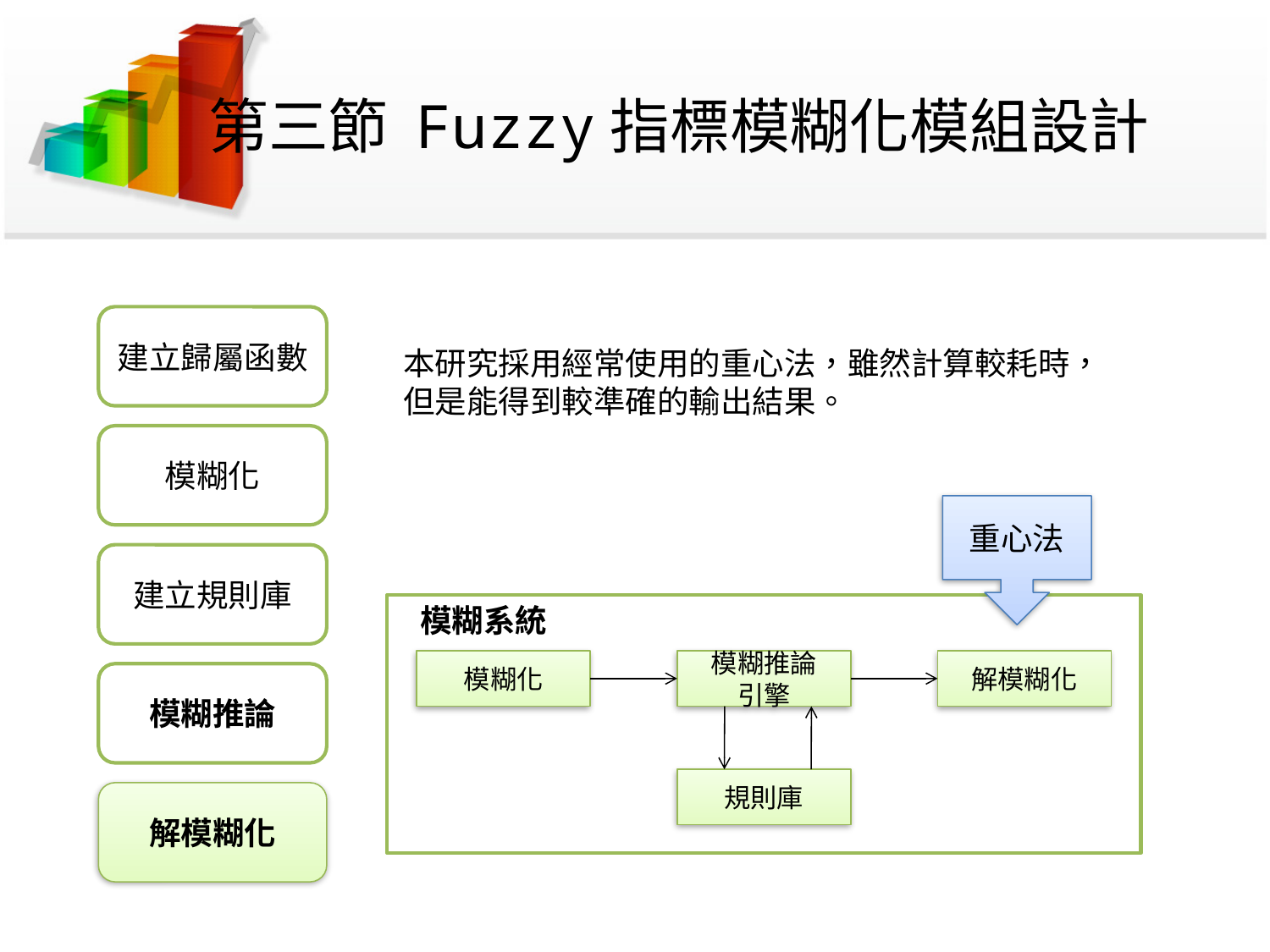

# 第三節 Fuzzy指標模糊化模組設計
建立歸屬函數
本研究採用經常使用的重心法，雖然計算較耗時，
但是能得到較準確的輸出結果。
模糊化

重心法

建立規則庫

模糊系統
模糊化
模糊推論
引擎
解模糊化
規則庫
模糊推論
解模糊化